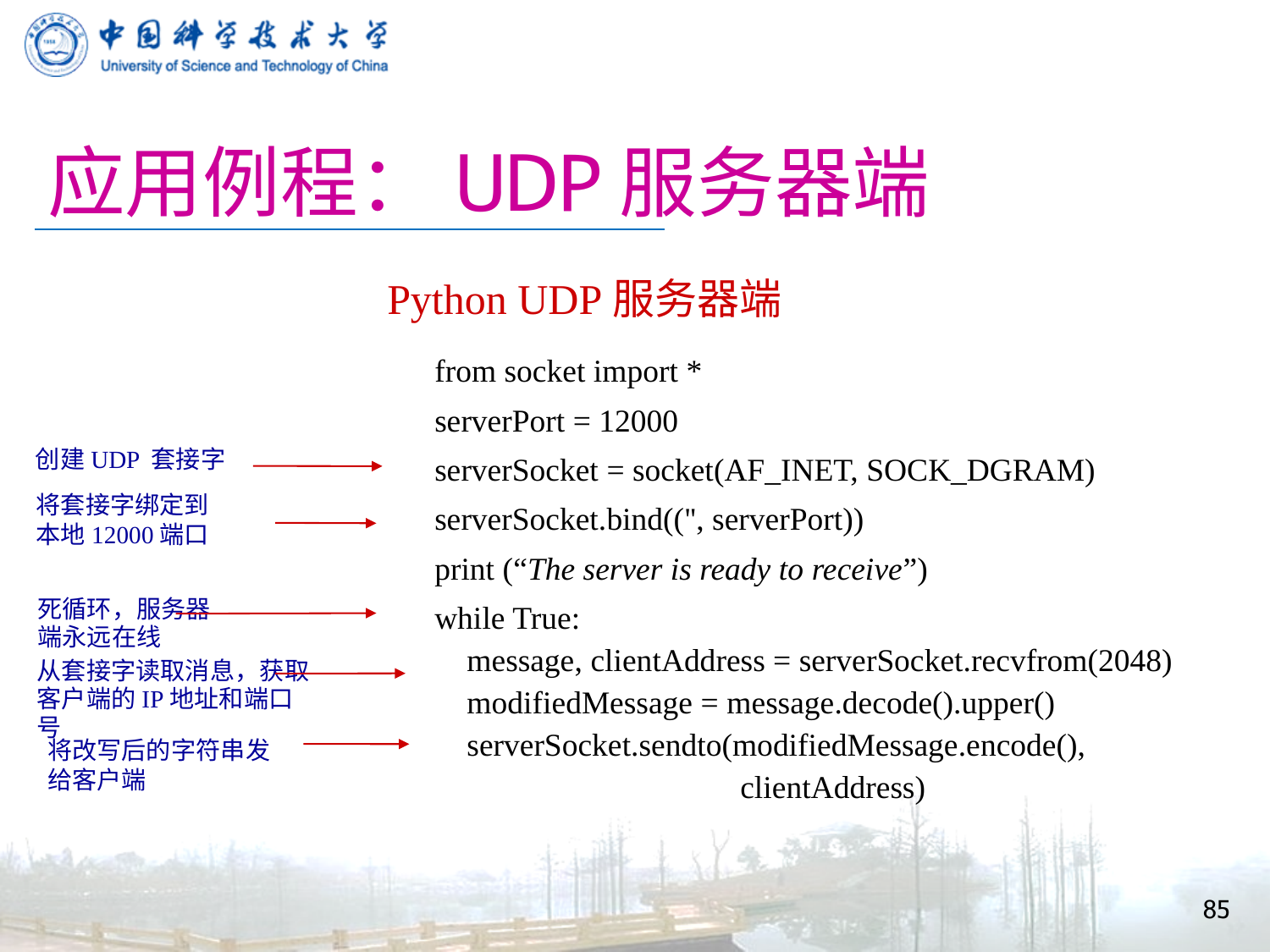

# 应用例程：UDP服务器端
Python UDP服务器端
from socket import *
serverPort = 12000
serverSocket = socket(AF_INET, SOCK_DGRAM)
serverSocket.bind(('', serverPort))
print (“The server is ready to receive”)
while True:
    message, clientAddress = serverSocket.recvfrom(2048)
    modifiedMessage = message.decode().upper()
    serverSocket.sendto(modifiedMessage.encode(),
                                      clientAddress)
创建UDP 套接字
将套接字绑定到
本地12000端口
死循环，服务器端永远在线
从套接字读取消息，获取客户端的IP地址和端口号
将改写后的字符串发给客户端
85